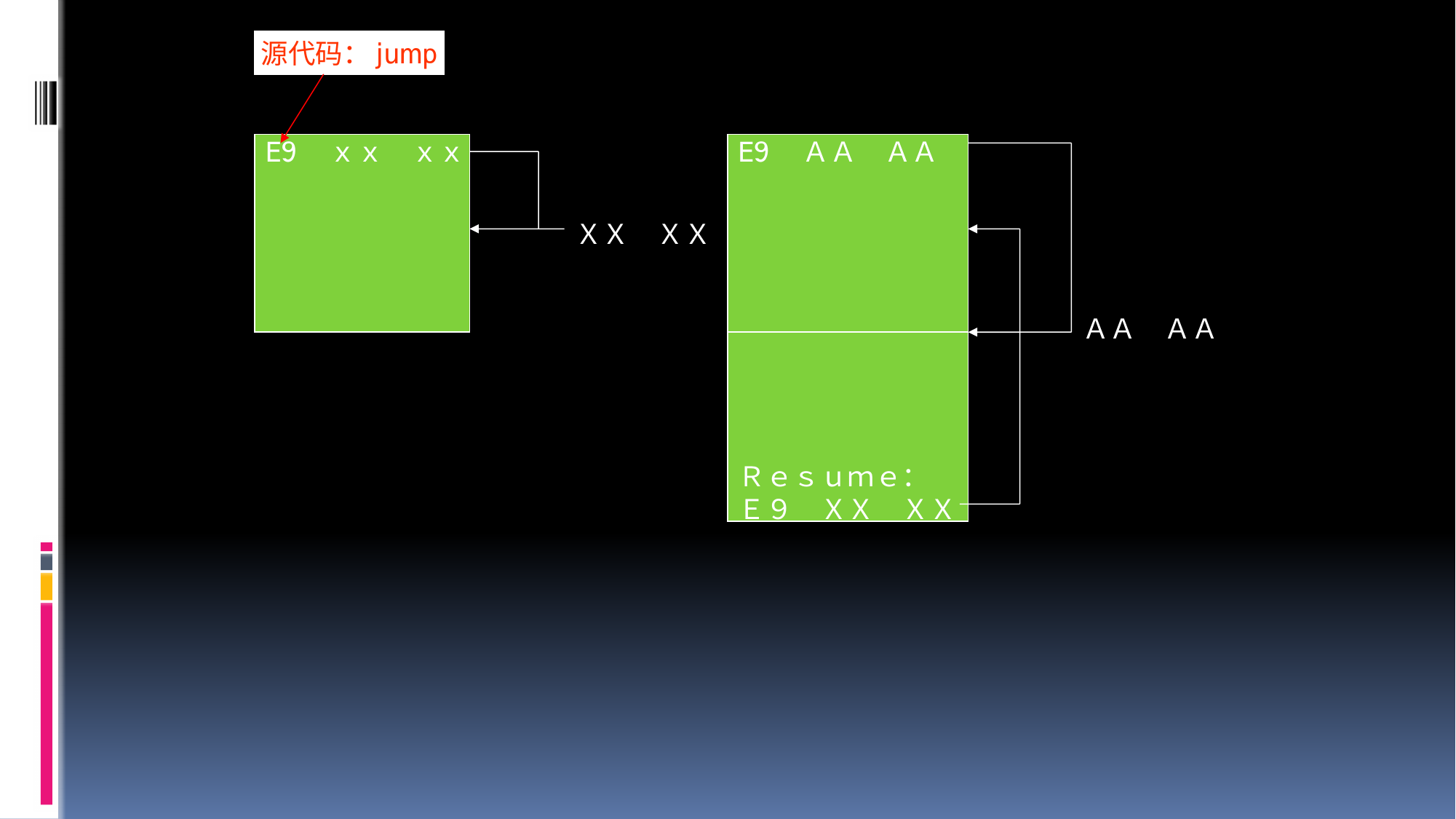

源代码：jump

E9　ｘｘ　ｘｘ

E9　ＡＡ　ＡＡ

ＸＸ　ＸＸ

ＡＡ　ＡＡ

Ｒｅｓｕｍｅ：
Ｅ９　ＸＸ　ＸＸ